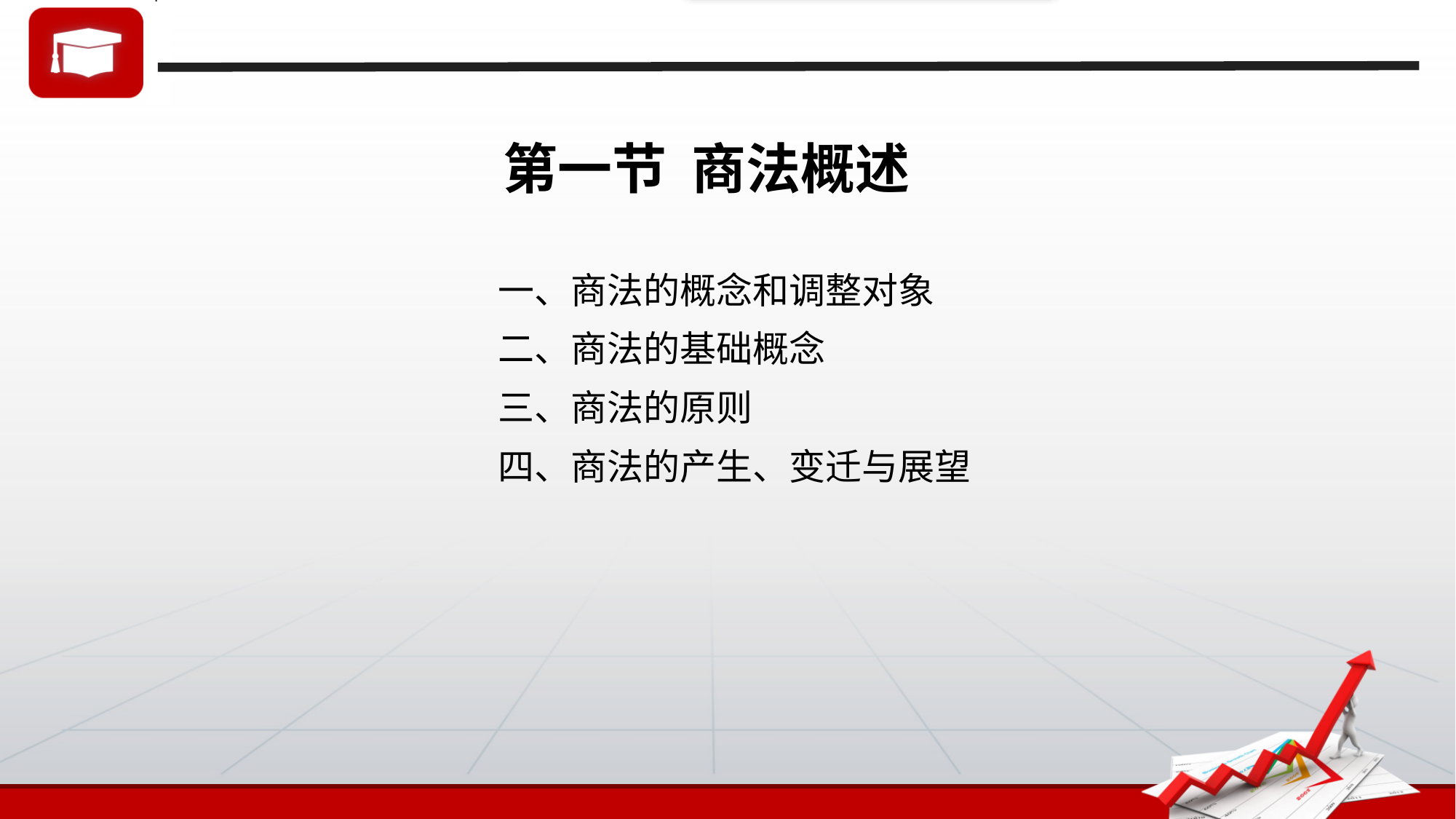

# 第一节  商法概述
一、商法的概念和调整对象
二、商法的基础概念
三、商法的原则
四、商法的产生、变迁与展望